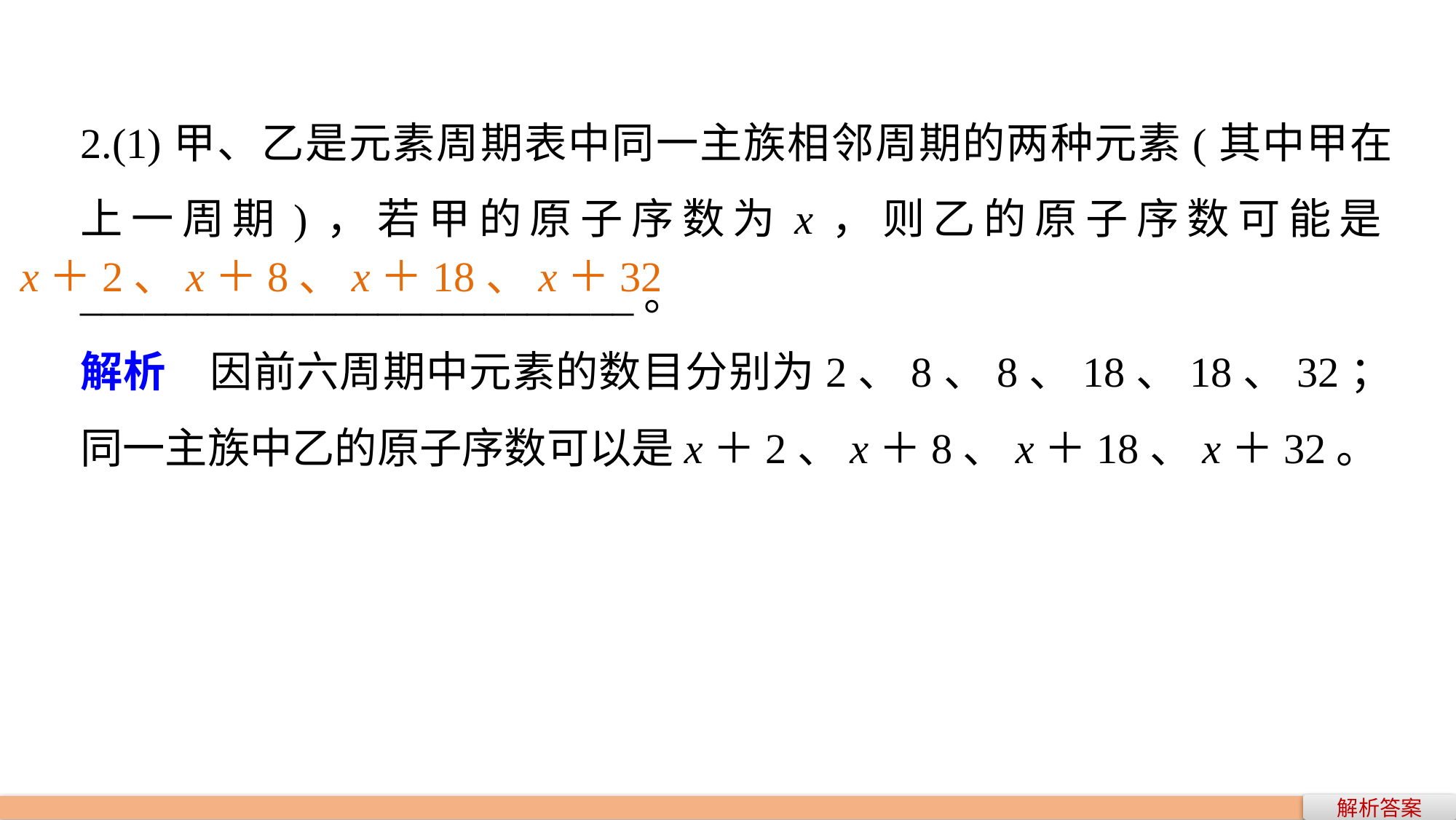

2.(1)甲、乙是元素周期表中同一主族相邻周期的两种元素(其中甲在上一周期)，若甲的原子序数为x，则乙的原子序数可能是__________________________。
解析　因前六周期中元素的数目分别为2、8、8、18、18、32；同一主族中乙的原子序数可以是x＋2、x＋8、x＋18、x＋32。
x＋2、x＋8、x＋18、x＋32
解析答案